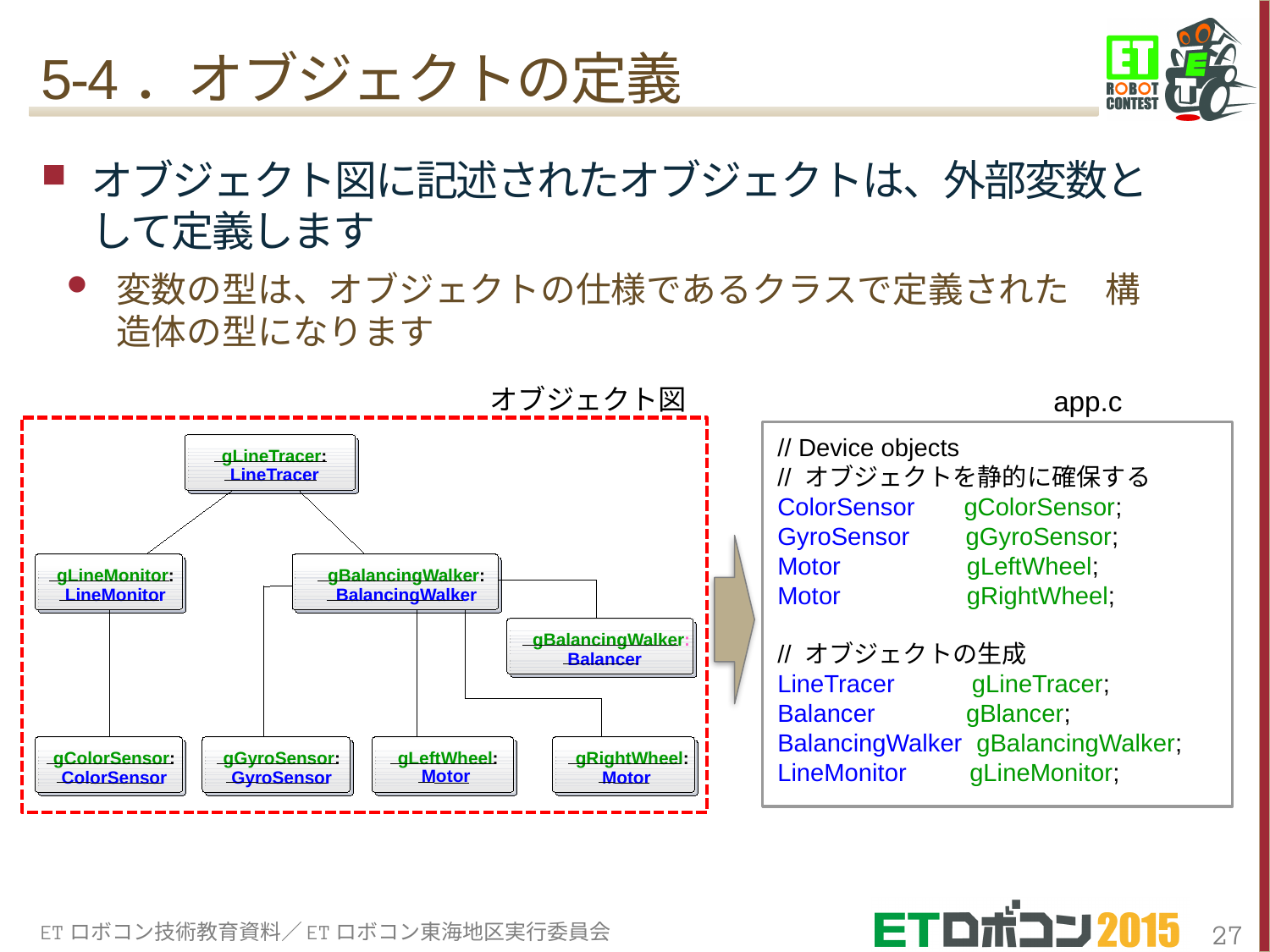

# 5-4．オブジェクトの定義
オブジェクト図に記述されたオブジェクトは、外部変数として定義します
変数の型は、オブジェクトの仕様であるクラスで定義された　構造体の型になります

オブジェクト図
app.c

gLineTracer:

LineTracer

gLineMonitor:
gBalancingWalker:

LineMonitor
BalancingWalker

gBalancingWalker:

Balancer

gColorSensor:

ColorSensor

gGyroSensor:
gLeftWheel:
gRightWheel:

Motor

GyroSensor
Motor

// Device objects
// オブジェクトを静的に確保する
ColorSensor       gColorSensor;
GyroSensor        gGyroSensor;
Motor            　 gLeftWheel;
Motor            　 gRightWheel;

// オブジェクトの生成
LineTracer           gLineTracer;
Balancer             gBlancer;
BalancingWalker  gBalancingWalker;
LineMonitor         gLineMonitor;

ETロボコン技術教育資料／ETロボコン東海地区実行委員会
27